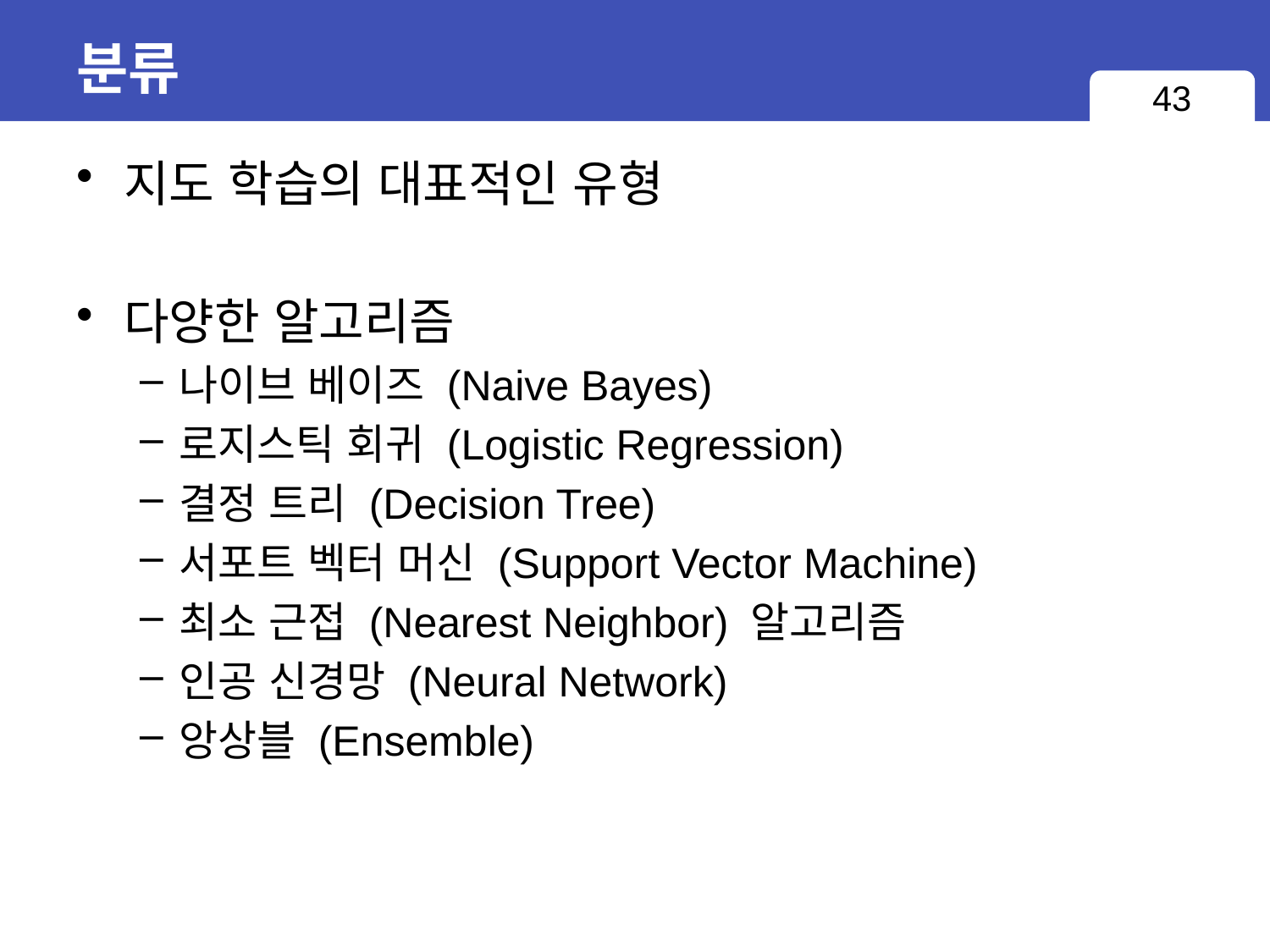

# 분류
43
지도 학습의 대표적인 유형

다양한 알고리즘
나이브 베이즈 (Naive Bayes)
로지스틱 회귀 (Logistic Regression)
결정 트리 (Decision Tree)
서포트 벡터 머신 (Support Vector Machine)
최소 근접 (Nearest Neighbor) 알고리즘
인공 신경망 (Neural Network)
앙상블 (Ensemble)